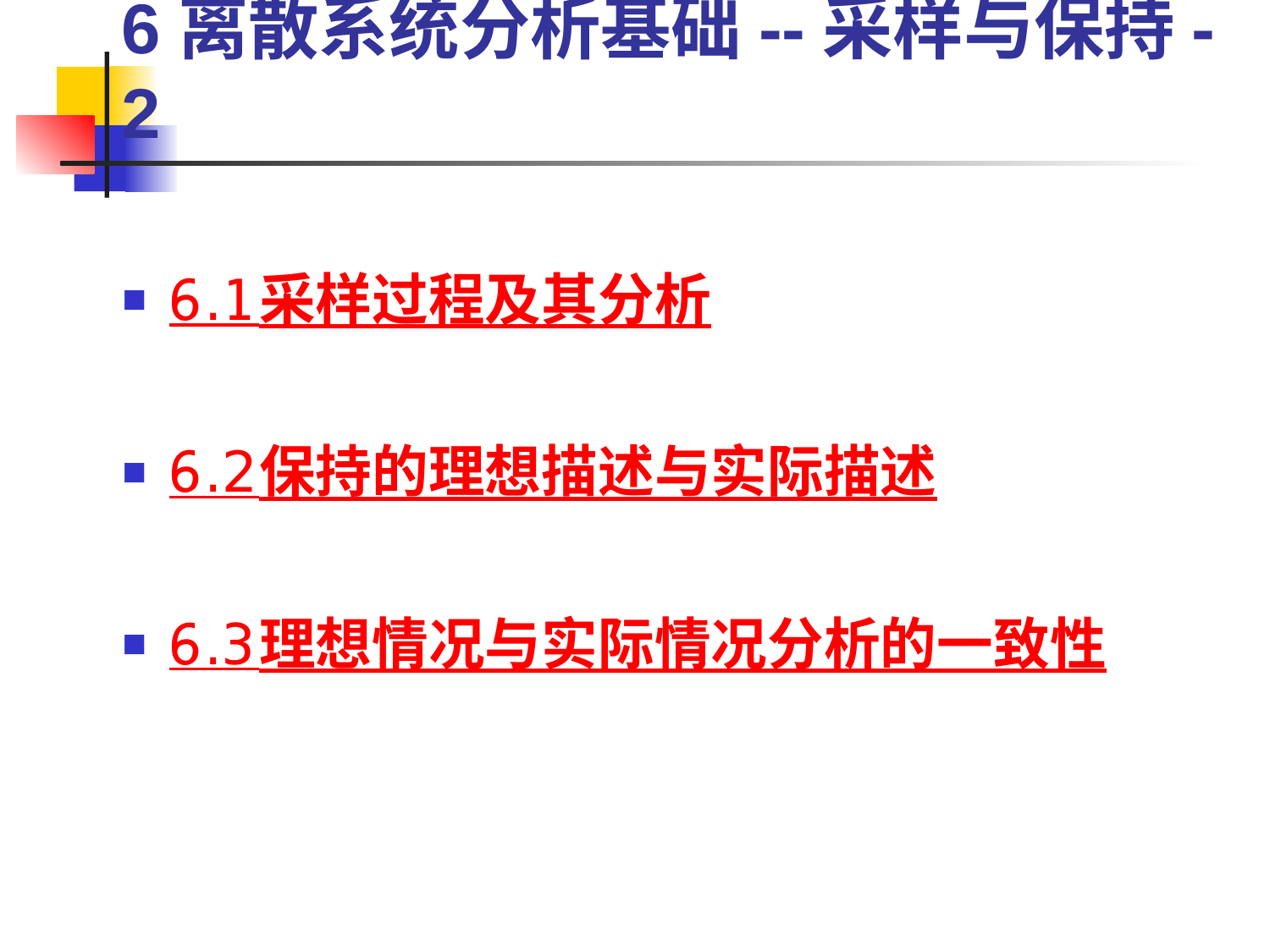

# 6离散系统分析基础--采样与保持-2

6.1采样过程及其分析

6.2保持的理想描述与实际描述

6.3理想情况与实际情况分析的一致性